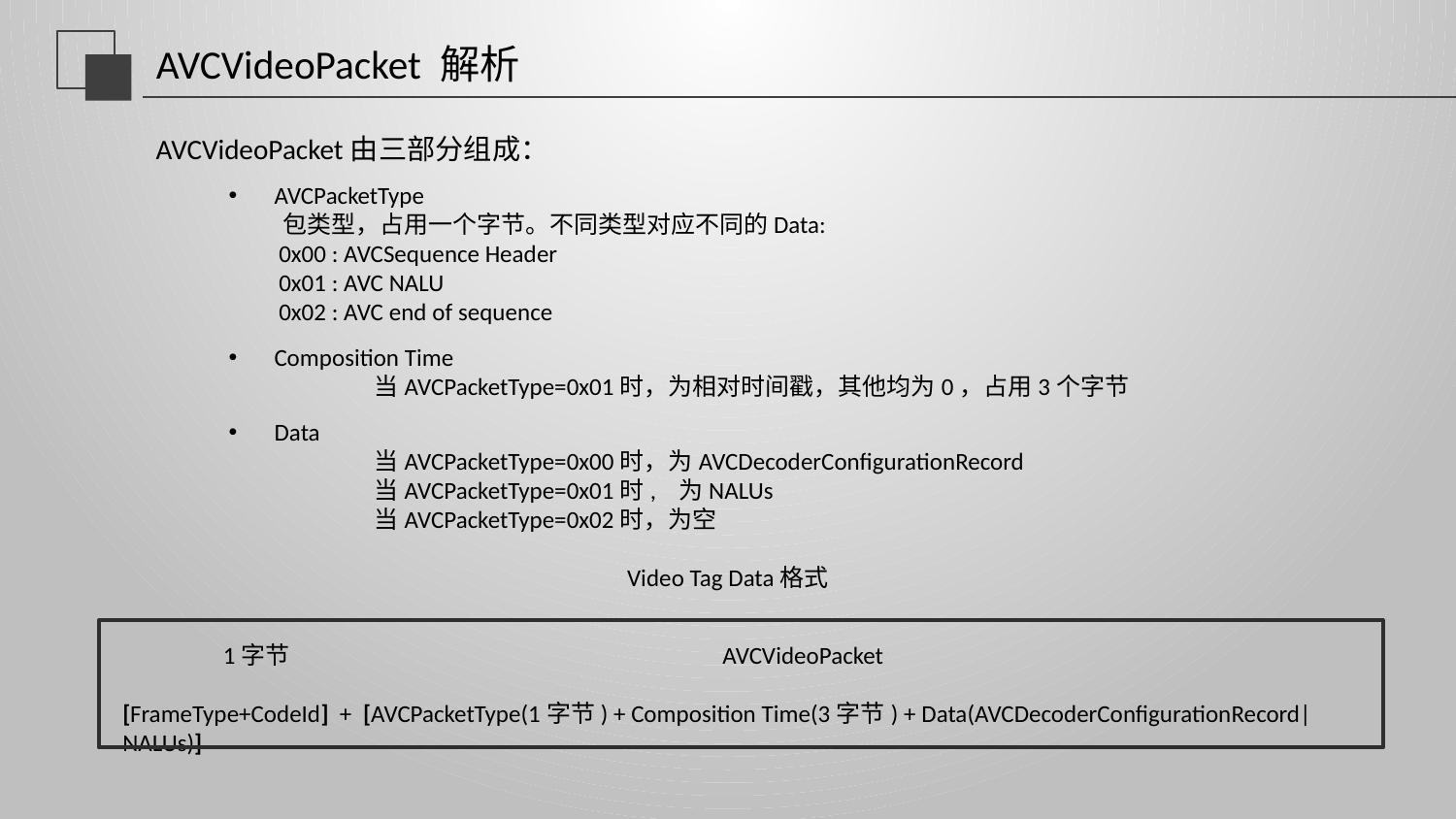

# AVCVideoPacket 解析
AVCVideoPacket由三部分组成：
AVCPacketType
         包类型，占用一个字节。不同类型对应不同的Data:
         0x00 : AVCSequence Header
         0x01 : AVC NALU
         0x02 : AVC end of sequence
Composition Time
	当AVCPacketType=0x01时，为相对时间戳，其他均为0，占用3个字节
Data
	当AVCPacketType=0x00时，为AVCDecoderConfigurationRecord
	当AVCPacketType=0x01时,   为NALUs
	当AVCPacketType=0x02时，为空
Video Tag Data格式

                  1字节                                                                                AVCVideoPacket

[FrameType+CodeId]  +  [AVCPacketType(1字节) + Composition Time(3字节) + Data(AVCDecoderConfigurationRecord|NALUs)]